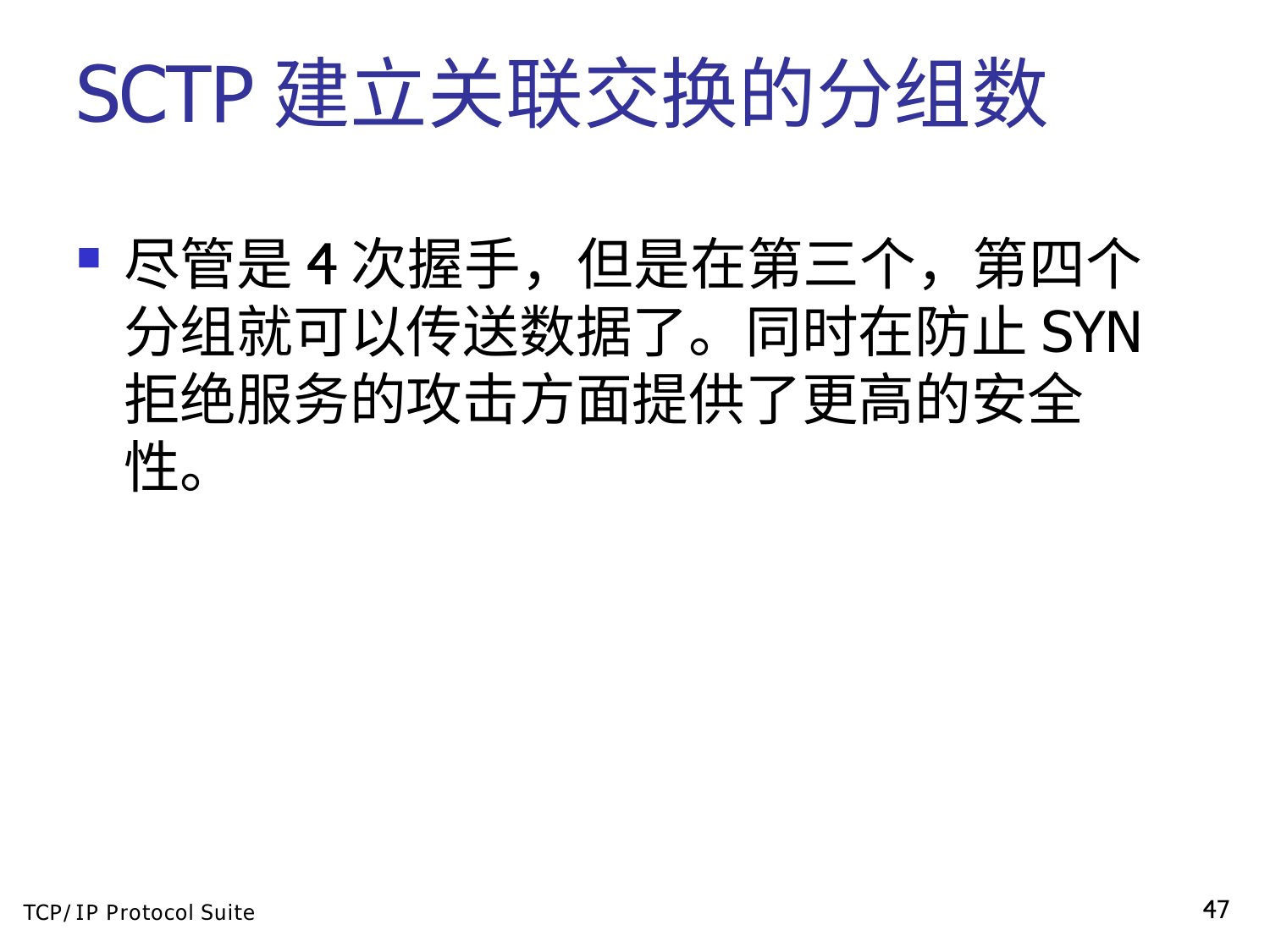

# SCTP建立关联交换的分组数
尽管是4次握手，但是在第三个，第四个分组就可以传送数据了。同时在防止SYN拒绝服务的攻击方面提供了更高的安全性。
47
TCP/IP Protocol Suite